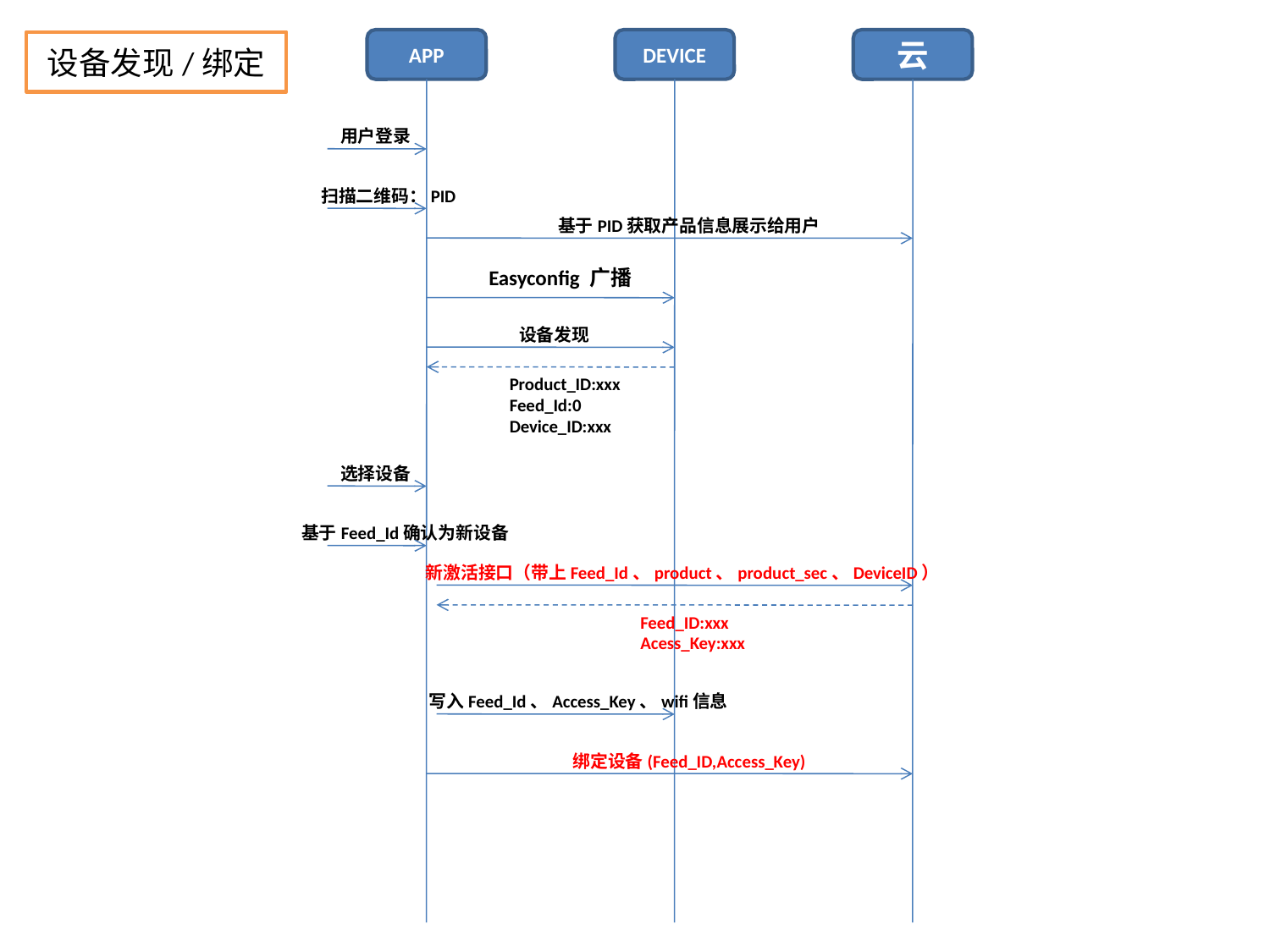

APP
DEVICE
云
设备发现/绑定
用户登录
扫描二维码：PID
基于PID获取产品信息展示给用户
Easyconfig 广播
设备发现
Product_ID:xxx
Feed_Id:0
Device_ID:xxx
选择设备
基于Feed_Id确认为新设备
新激活接口（带上Feed_Id、product、product_sec、DeviceID）
Feed_ID:xxx
Acess_Key:xxx
写入Feed_Id、Access_Key、wifi信息
绑定设备(Feed_ID,Access_Key)